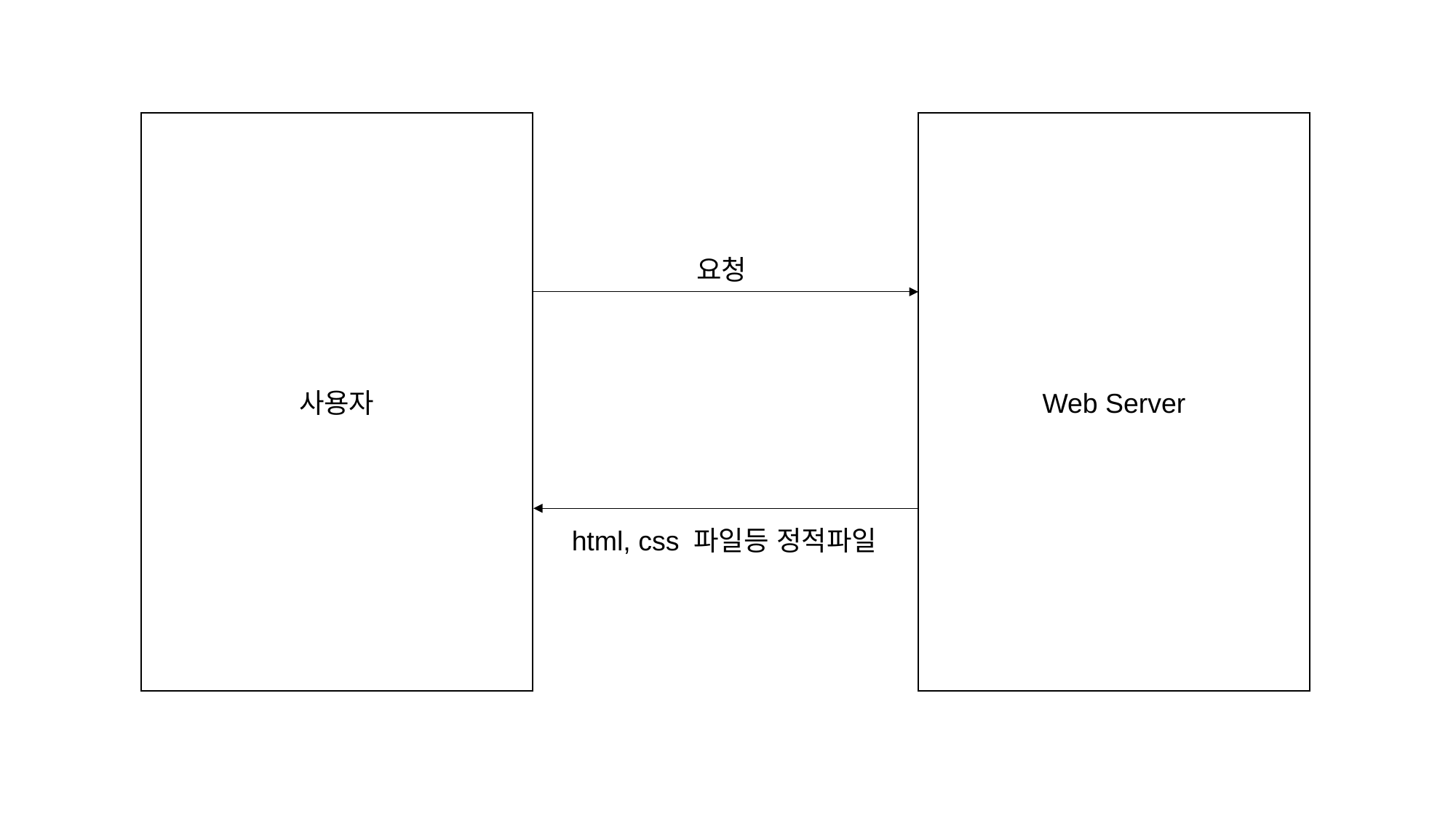

사용자
Web Server
요청
html, css 파일등 정적파일